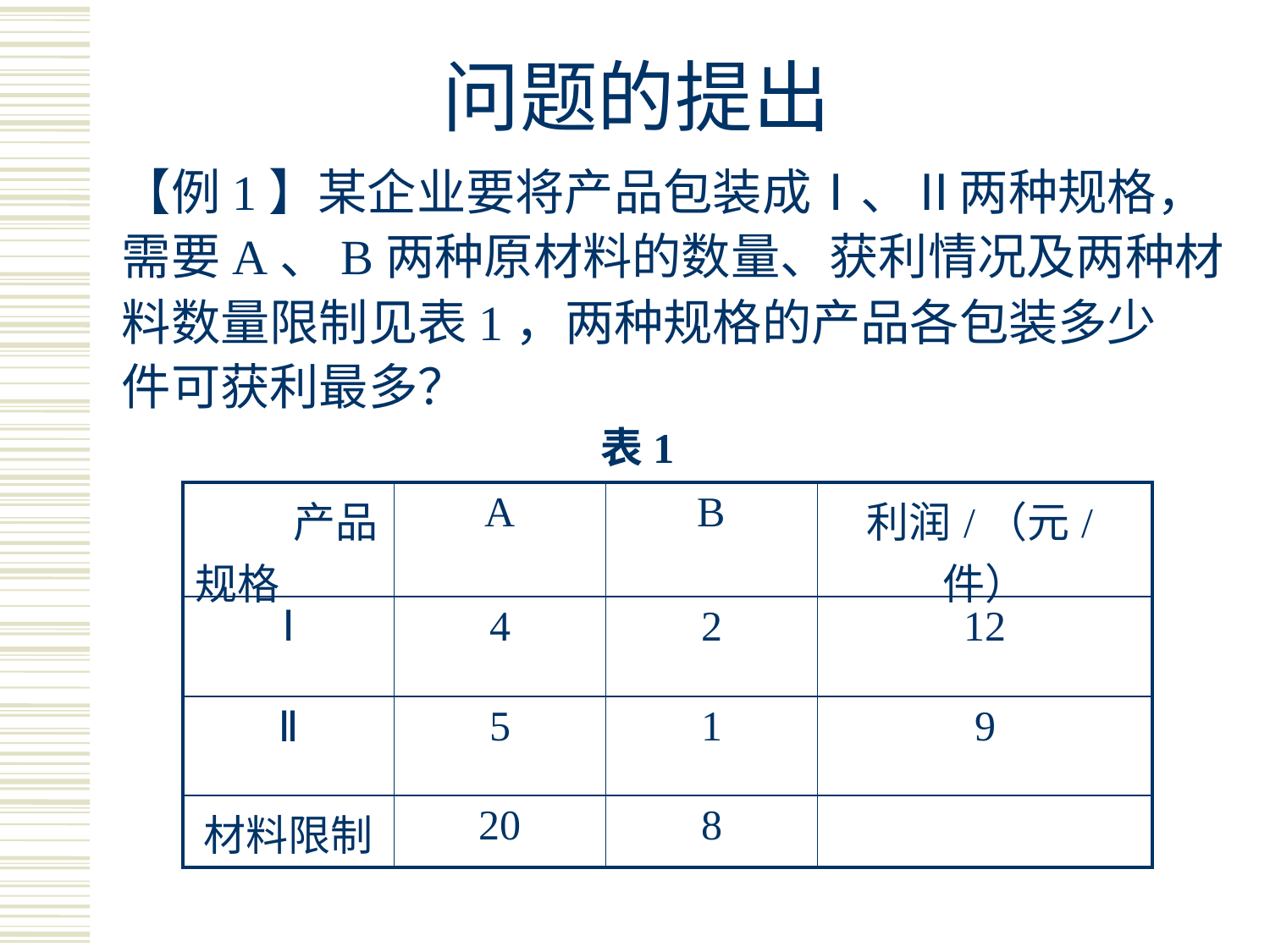

# 问题的提出
【例1】某企业要将产品包装成Ⅰ、Ⅱ两种规格，
需要A、B两种原材料的数量、获利情况及两种材
料数量限制见表1，两种规格的产品各包装多少
件可获利最多？
表1
| 产品规格 | A | B | 利润/（元/件） |
| --- | --- | --- | --- |
| Ⅰ | 4 | 2 | 12 |
| Ⅱ | 5 | 1 | 9 |
| 材料限制 | 20 | 8 |  |